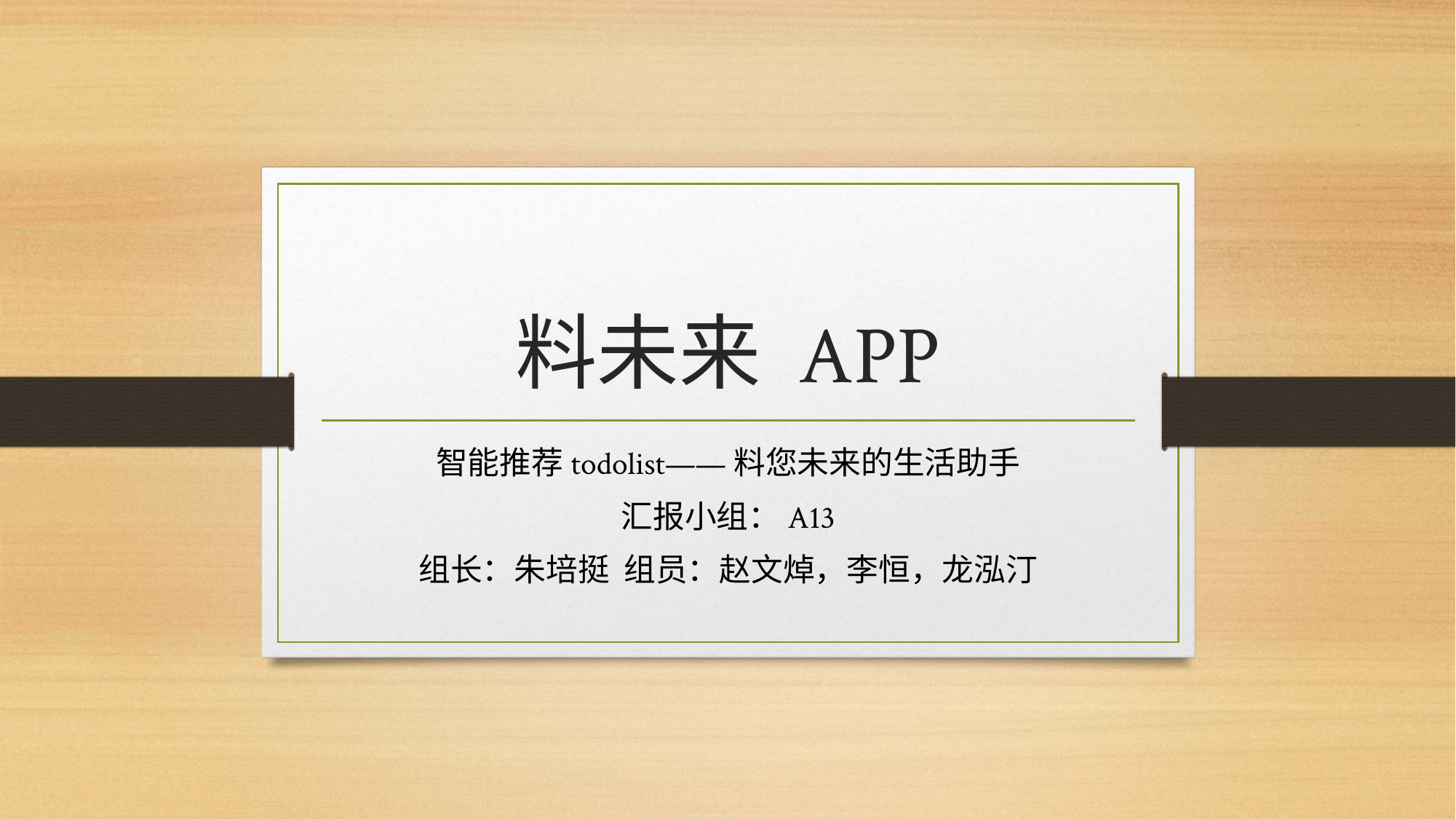

# 料未来 APP
智能推荐todolist——料您未来的生活助手
汇报小组：A13
组长：朱培挺  组员：赵文焯，李恒，龙泓汀